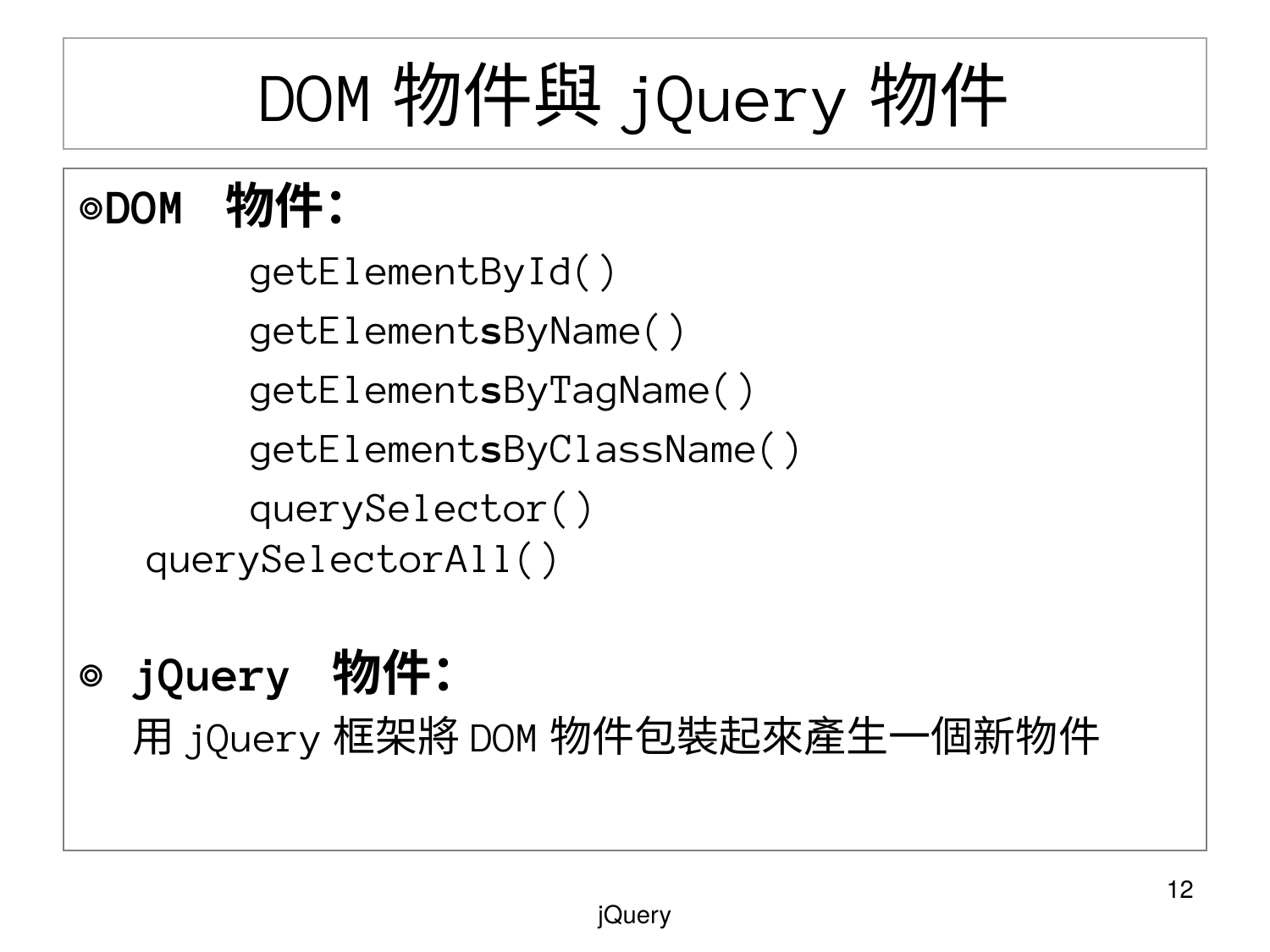

# DOM物件與jQuery物件
◎DOM 物件：
		getElementById()
		getElementsByName()
		getElementsByTagName()
		getElementsByClassName()
		querySelector()
 querySelectorAll()
◎ jQuery 物件：
  用jQuery框架將DOM物件包裝起來產生一個新物件
12
jQuery